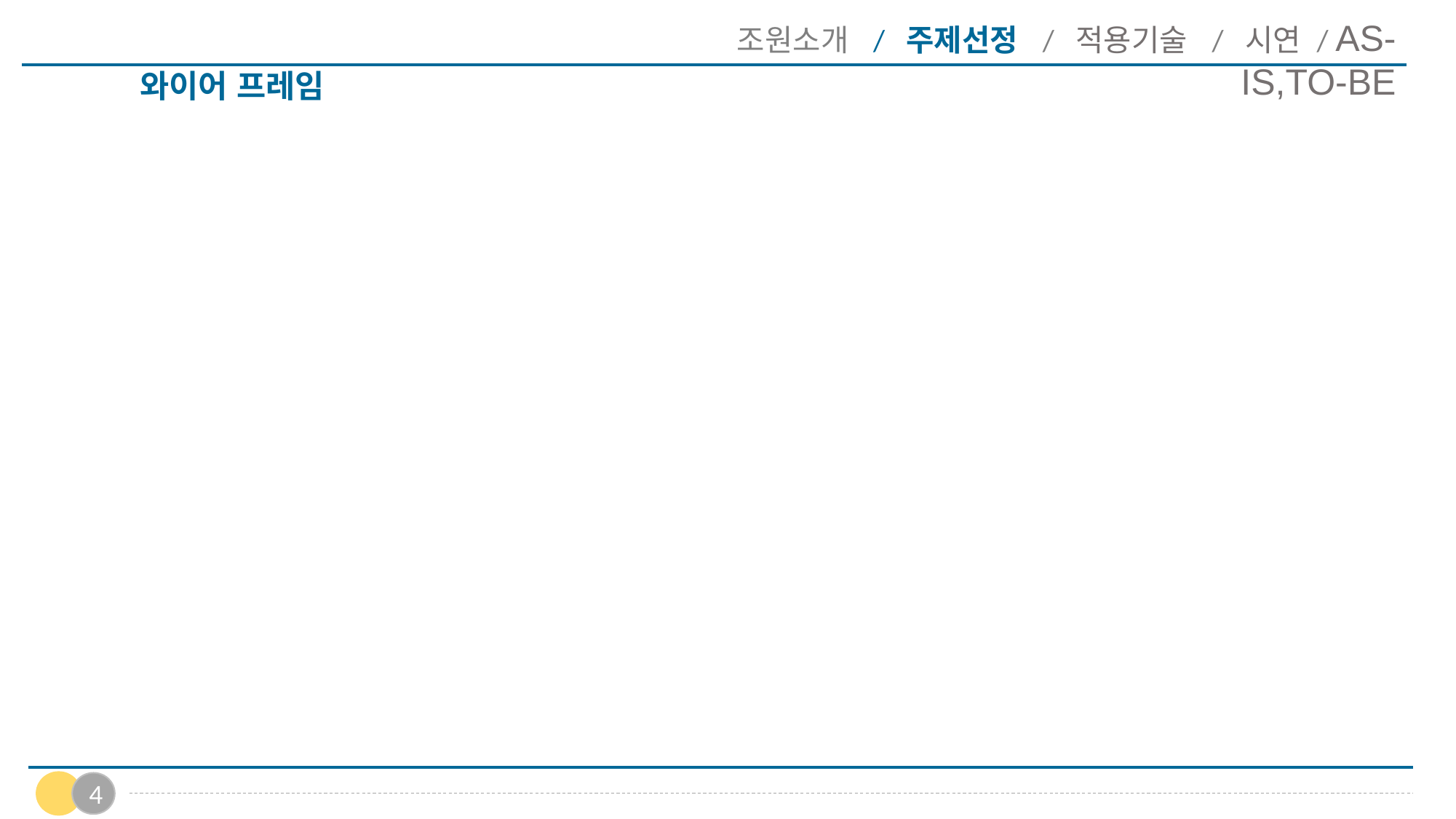

조원소개  /  주제선정  /  적용기술  /  시연 / AS-IS,TO-BE

# 와이어 프레임
4

4